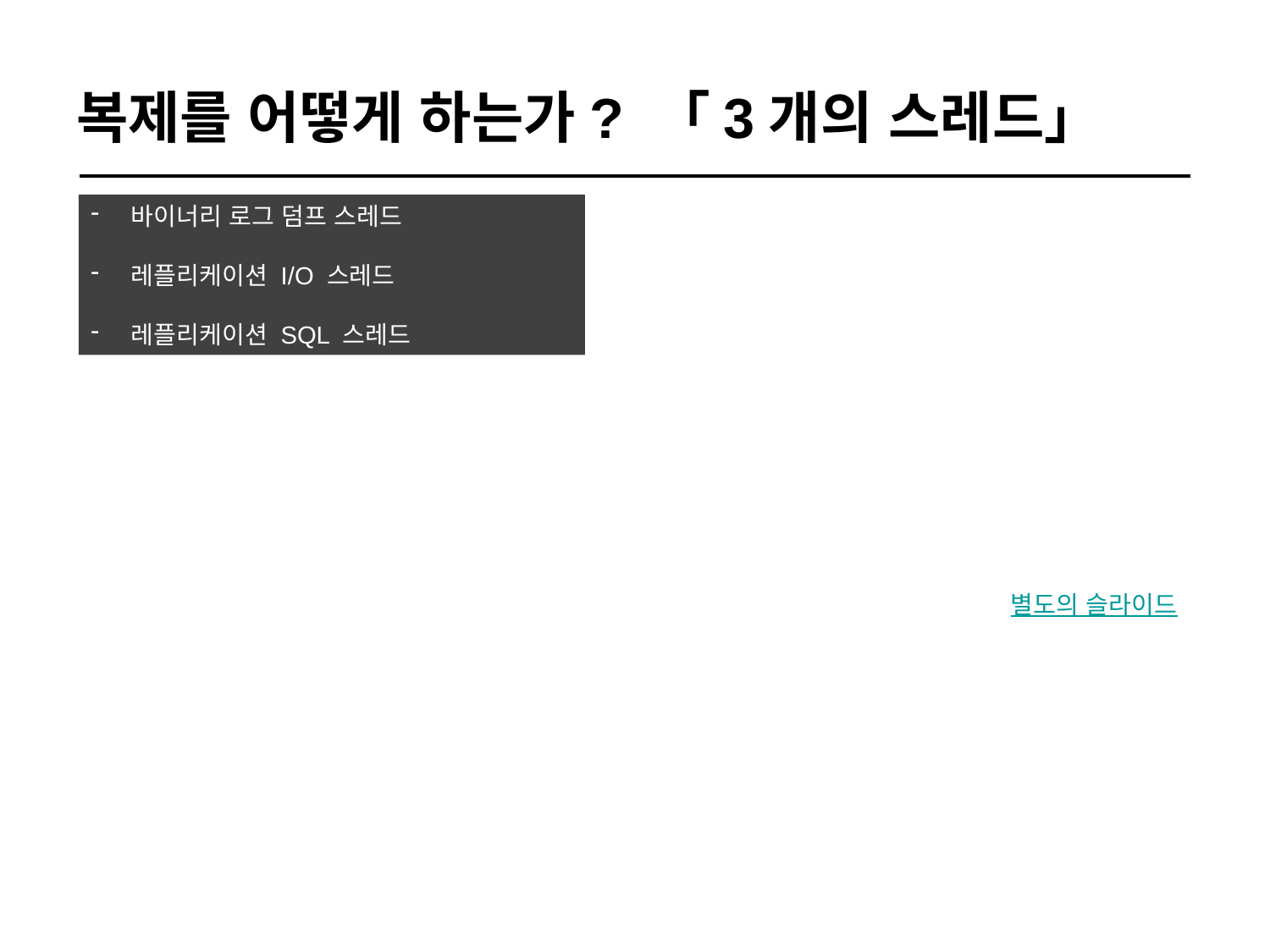

# 복제를 어떻게 하는가? 「3개의 스레드」
바이너리 로그 덤프 스레드
레플리케이션 I/O 스레드

레플리케이션 SQL 스레드
별도의 슬라이드